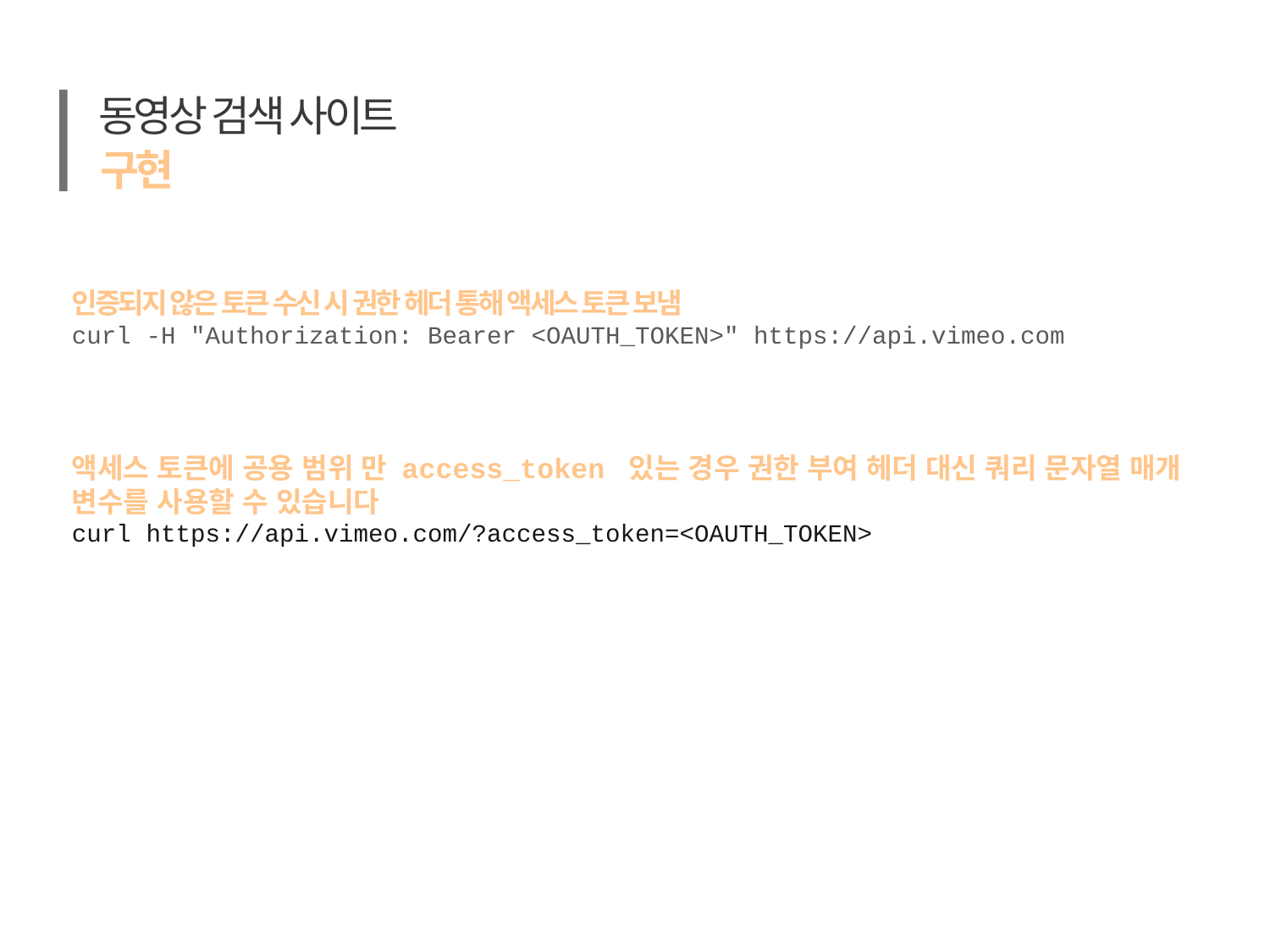

동영상 검색 사이트

구현
인증되지 않은 토큰 수신 시 권한 헤더 통해 액세스 토큰 보냄
curl -H "Authorization: Bearer <OAUTH_TOKEN>" https://api.vimeo.com
액세스 토큰에 공용 범위 만 access_token 있는 경우 권한 부여 헤더 대신 쿼리 문자열 매개 변수를 사용할 수 있습니다
curl https://api.vimeo.com/?access_token=<OAUTH_TOKEN>